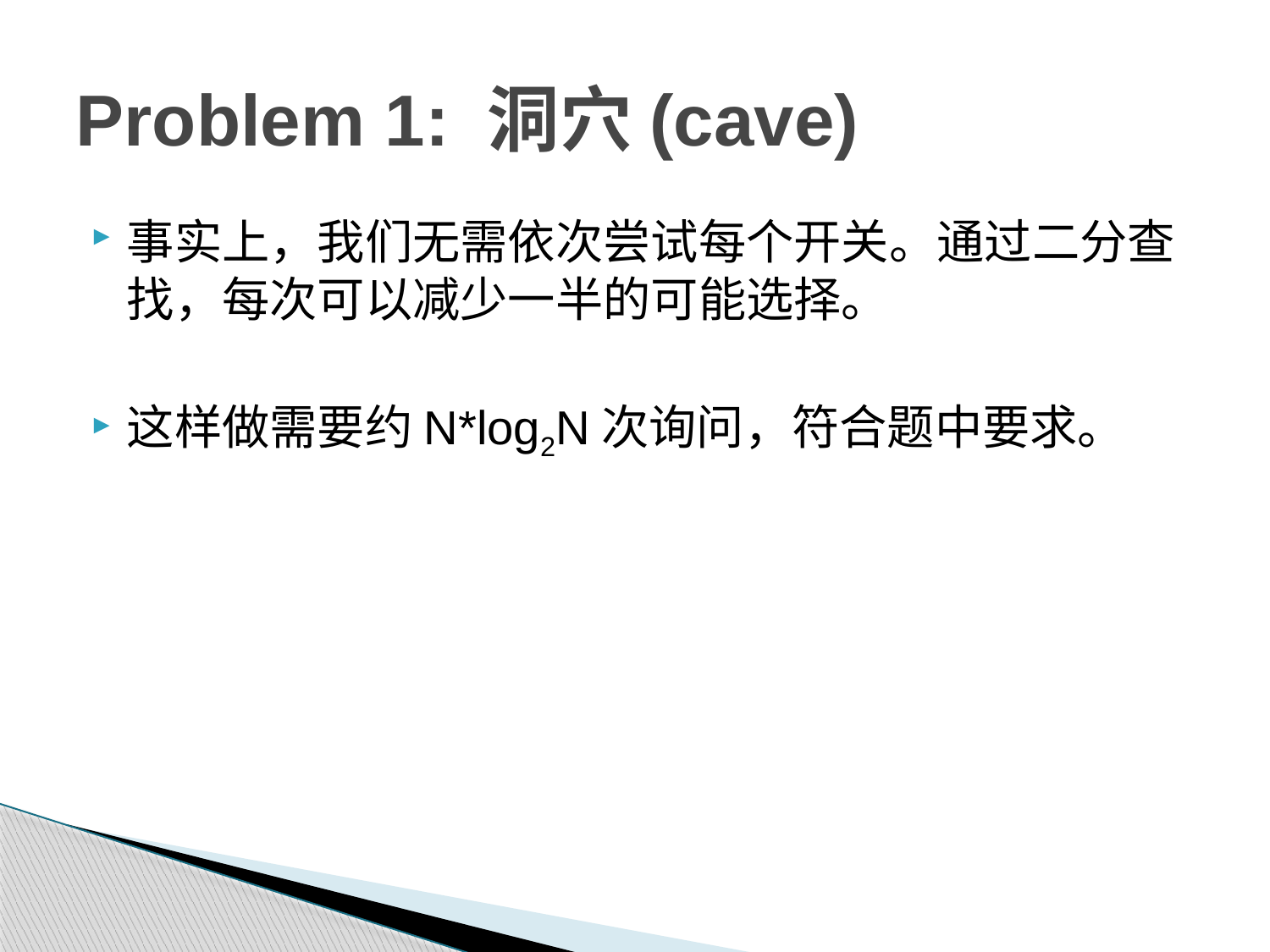

# Problem 1: 洞穴(cave)
事实上，我们无需依次尝试每个开关。通过二分查找，每次可以减少一半的可能选择。

这样做需要约N*log2N次询问，符合题中要求。